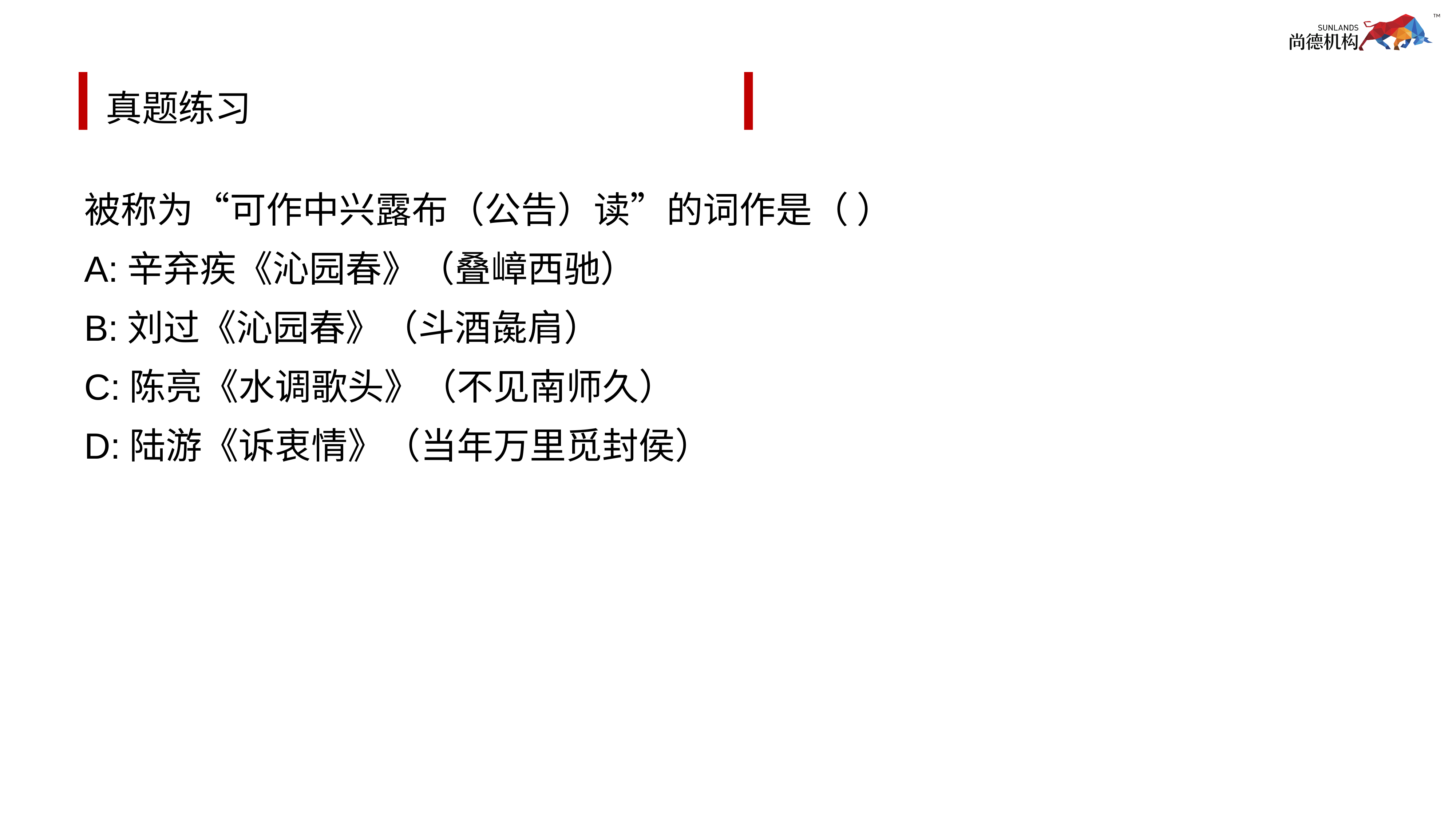

# 真题练习
被称为“可作中兴露布（公告）读”的词作是（ ）
A:辛弃疾《沁园春》（叠嶂西驰）
B:刘过《沁园春》（斗酒彘肩）
C:陈亮《水调歌头》（不见南师久）
D:陆游《诉衷情》（当年万里觅封侯）